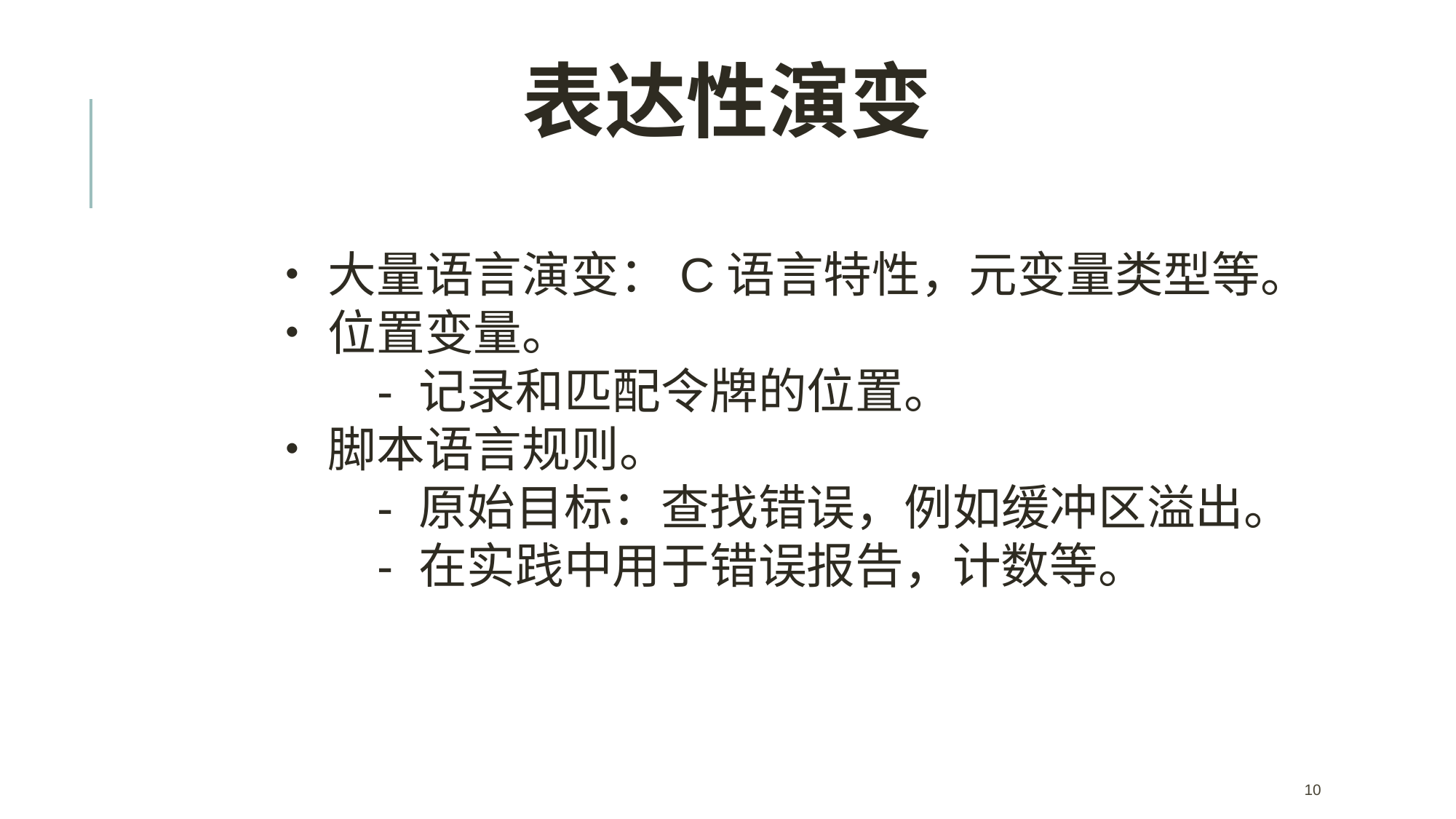

表达性演变
•大量语言演变：C语言特性，元变量类型等。
•位置变量。
	- 记录和匹配令牌的位置。
•脚本语言规则。
	- 原始目标：查找错误，例如缓冲区溢出。
	- 在实践中用于错误报告，计数等。
10